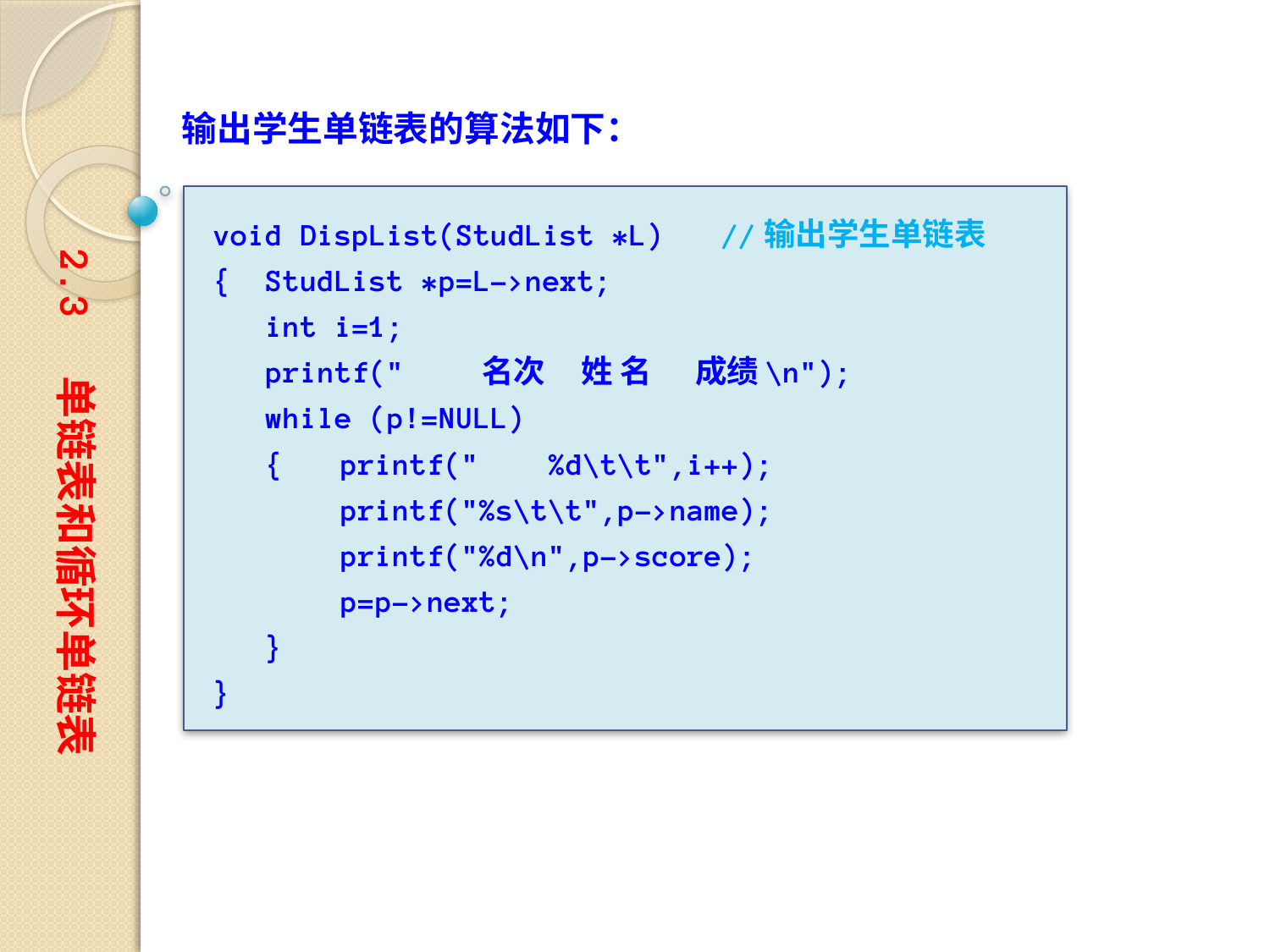

输出学生单链表的算法如下：
void DispList(StudList *L)	//输出学生单链表
{  StudList *p=L->next;
   int i=1;
   printf("    名次     姓 名      成绩\n");
   while (p!=NULL)
   {	printf("    %d\t\t",i++);
	printf("%s\t\t",p->name);
	printf("%d\n",p->score);
	p=p->next;
   }
}
2.3  单链表和循环单链表